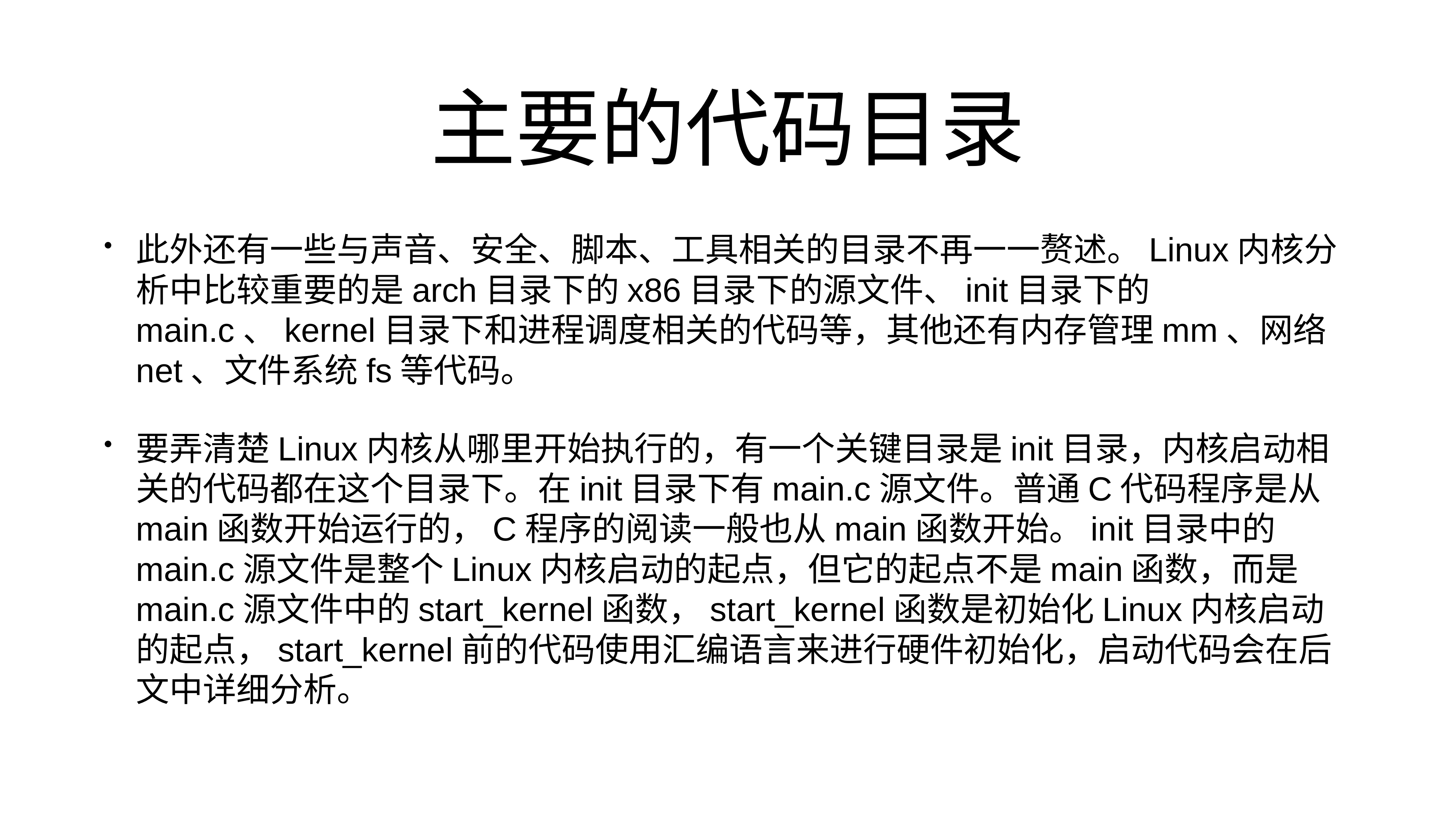

# 主要的代码目录
此外还有一些与声音、安全、脚本、工具相关的目录不再一一赘述。Linux内核分析中比较重要的是arch目录下的x86目录下的源文件、init目录下的main.c、kernel目录下和进程调度相关的代码等，其他还有内存管理mm、网络net、文件系统fs等代码。
要弄清楚Linux内核从哪里开始执行的，有一个关键目录是init目录，内核启动相关的代码都在这个目录下。在init目录下有main.c源文件。普通C代码程序是从main函数开始运行的，C程序的阅读一般也从main函数开始。init目录中的main.c源文件是整个Linux内核启动的起点，但它的起点不是main函数，而是main.c源文件中的start_kernel函数，start_kernel函数是初始化Linux内核启动的起点，start_kernel前的代码使用汇编语言来进行硬件初始化，启动代码会在后文中详细分析。